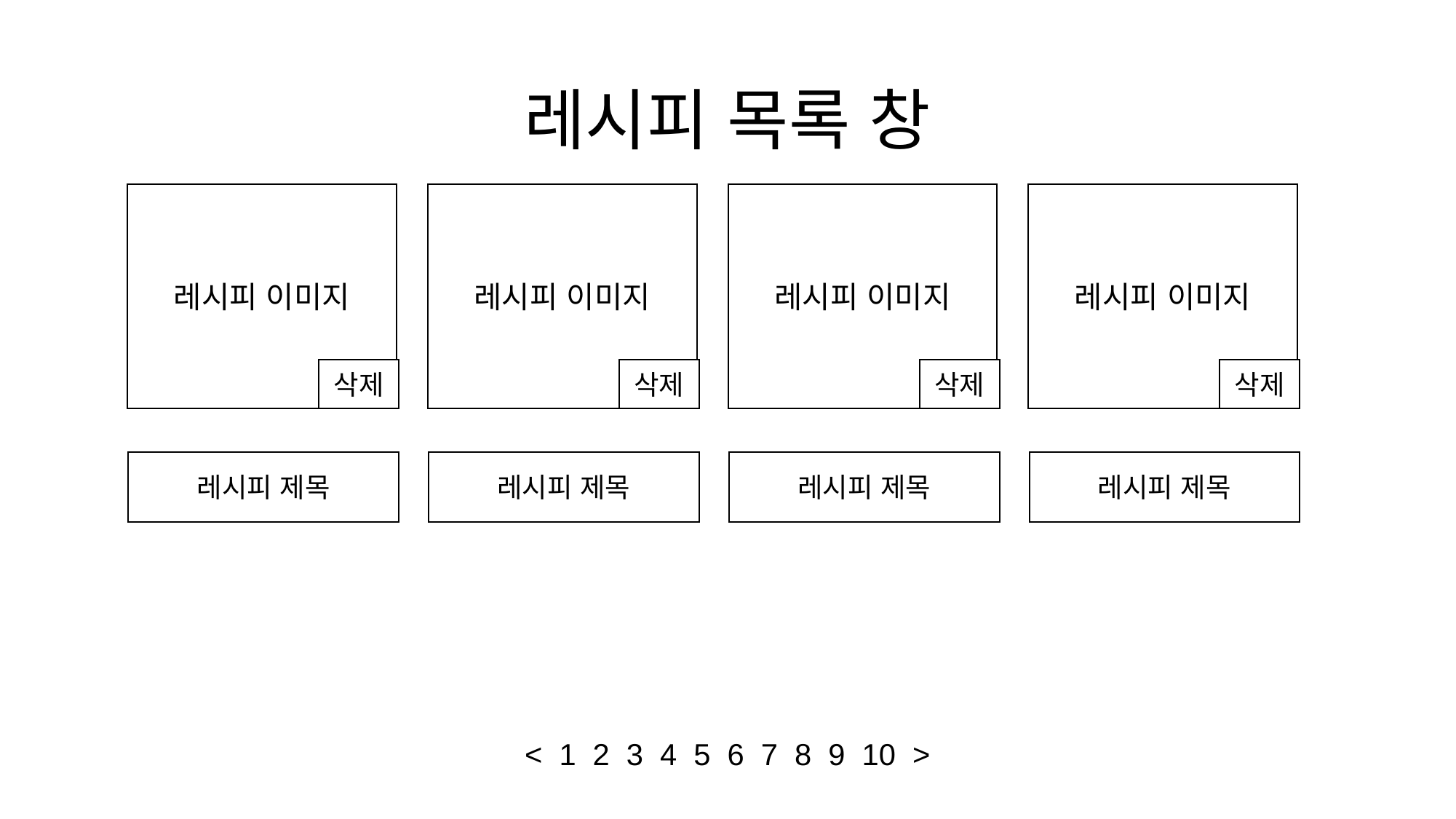

# 레시피 목록 창
레시피 이미지
레시피 이미지
레시피 이미지
레시피 이미지
삭제
삭제
삭제
삭제
레시피 제목
레시피 제목
레시피 제목
레시피 제목
<  1  2  3  4  5  6  7  8  9  10  >